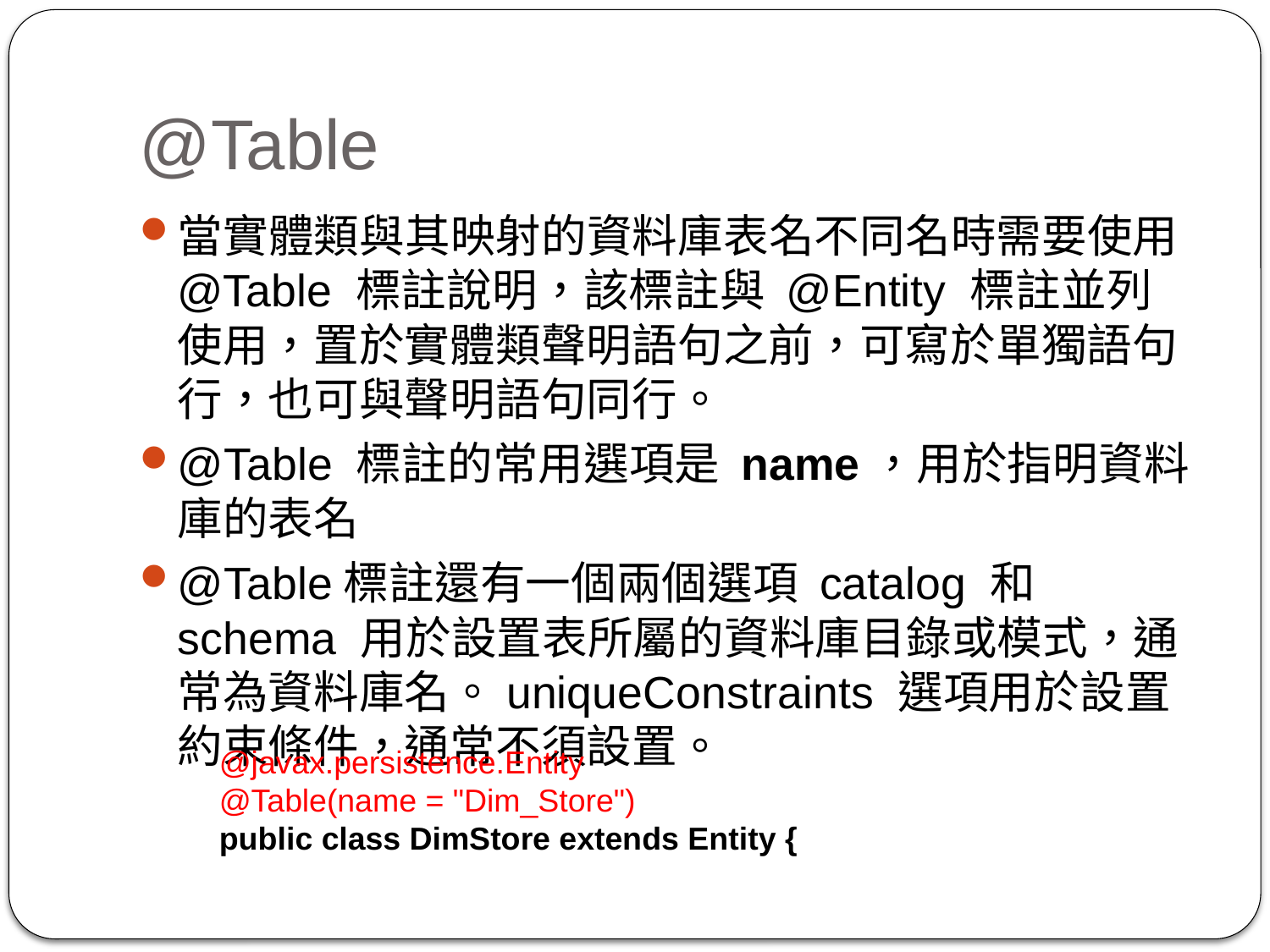

# @Table
當實體類與其映射的資料庫表名不同名時需要使用@Table 標註說明，該標註與 @Entity 標註並列使用，置於實體類聲明語句之前，可寫於單獨語句行，也可與聲明語句同行。
@Table 標註的常用選項是 name，用於指明資料庫的表名
@Table標註還有一個兩個選項 catalog 和 schema 用於設置表所屬的資料庫目錄或模式，通常為資料庫名。uniqueConstraints 選項用於設置約束條件，通常不須設置。
@javax.persistence.Entity
@Table(name = "Dim_Store")
public class DimStore extends Entity {